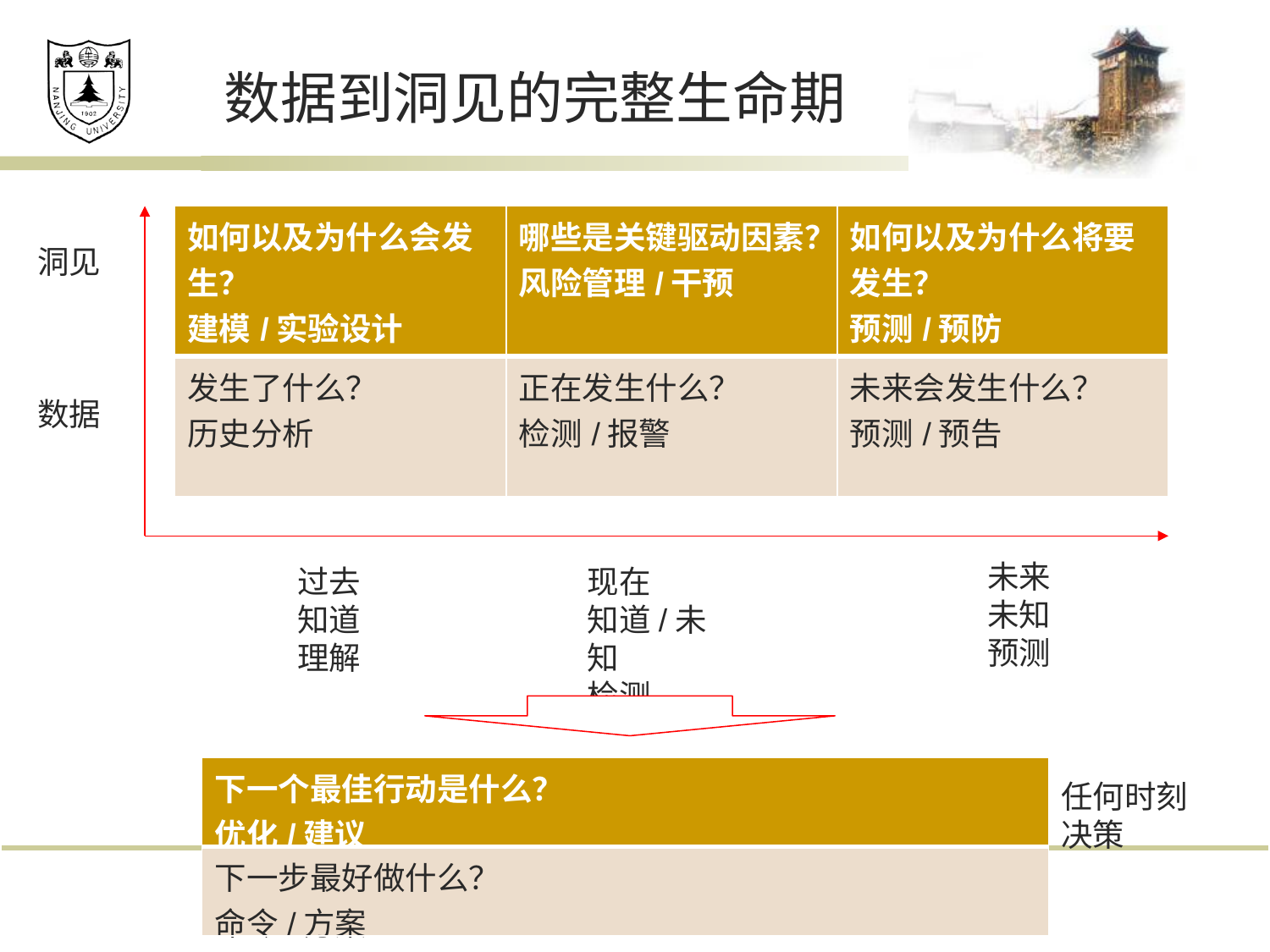

# 数据到洞见的完整生命期
| 如何以及为什么会发生？ 建模/实验设计 | 哪些是关键驱动因素？ 风险管理/干预 | 如何以及为什么将要发生？ 预测/预防 |
| --- | --- | --- |
| 发生了什么？ 历史分析 | 正在发生什么？ 检测/报警 | 未来会发生什么？ 预测/预告 |
洞见

数据
未来
未知
预测

过去
知道
理解

现在
知道/未知
检测

| 下一个最佳行动是什么？ 优化/建议 |
| --- |
| 下一步最好做什么？ 命令/方案 |
任何时刻
决策